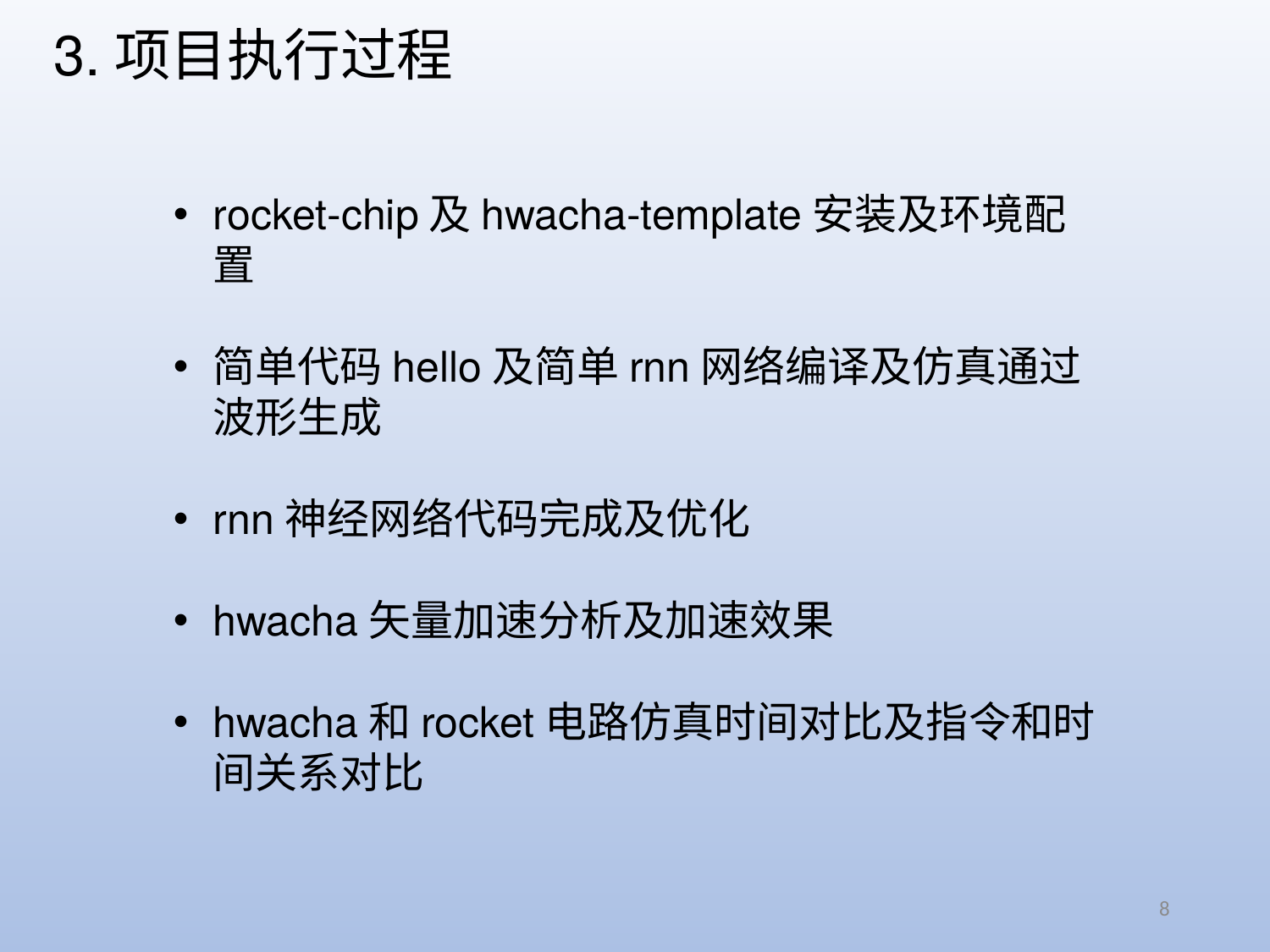

3.项目执行过程
rocket-chip及hwacha-template安装及环境配置

简单代码hello及简单rnn网络编译及仿真通过波形生成

rnn神经网络代码完成及优化

hwacha矢量加速分析及加速效果

hwacha和rocket电路仿真时间对比及指令和时间关系对比
8